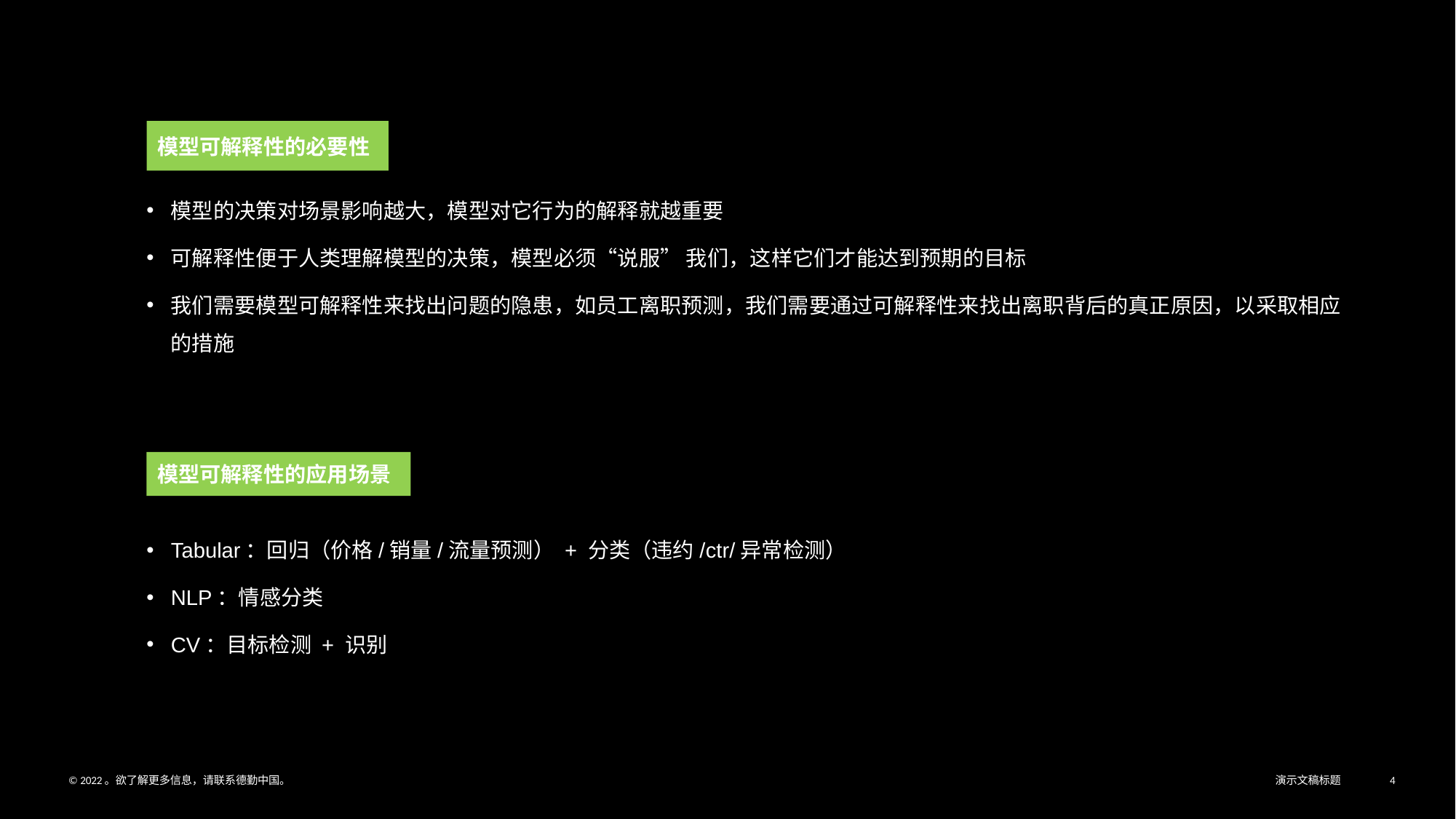

模型可解释性的必要性
模型的决策对场景影响越大，模型对它行为的解释就越重要
可解释性便于人类理解模型的决策，模型必须“说服” 我们，这样它们才能达到预期的目标
我们需要模型可解释性来找出问题的隐患，如员工离职预测，我们需要通过可解释性来找出离职背后的真正原因，以采取相应的措施
模型可解释性的应用场景
Tabular：回归（价格/销量/流量预测） + 分类（违约/ctr/异常检测）
NLP：情感分类
CV：目标检测 + 识别